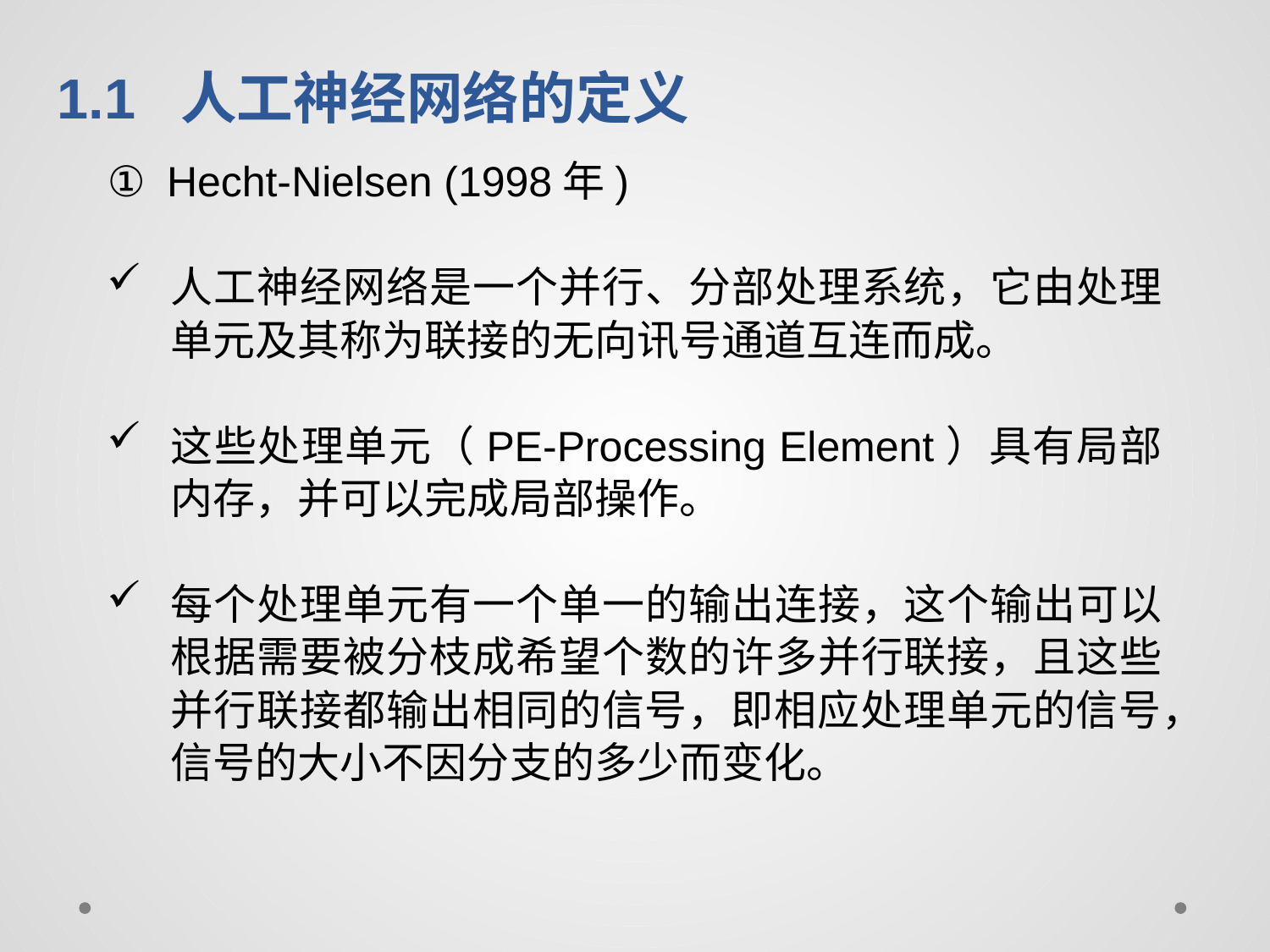

1.1  人工神经网络的定义
 Hecht-Nielsen (1998年)

人工神经网络是一个并行、分部处理系统，它由处理单元及其称为联接的无向讯号通道互连而成。

这些处理单元（PE-Processing Element）具有局部内存，并可以完成局部操作。

每个处理单元有一个单一的输出连接，这个输出可以根据需要被分枝成希望个数的许多并行联接，且这些并行联接都输出相同的信号，即相应处理单元的信号，信号的大小不因分支的多少而变化。